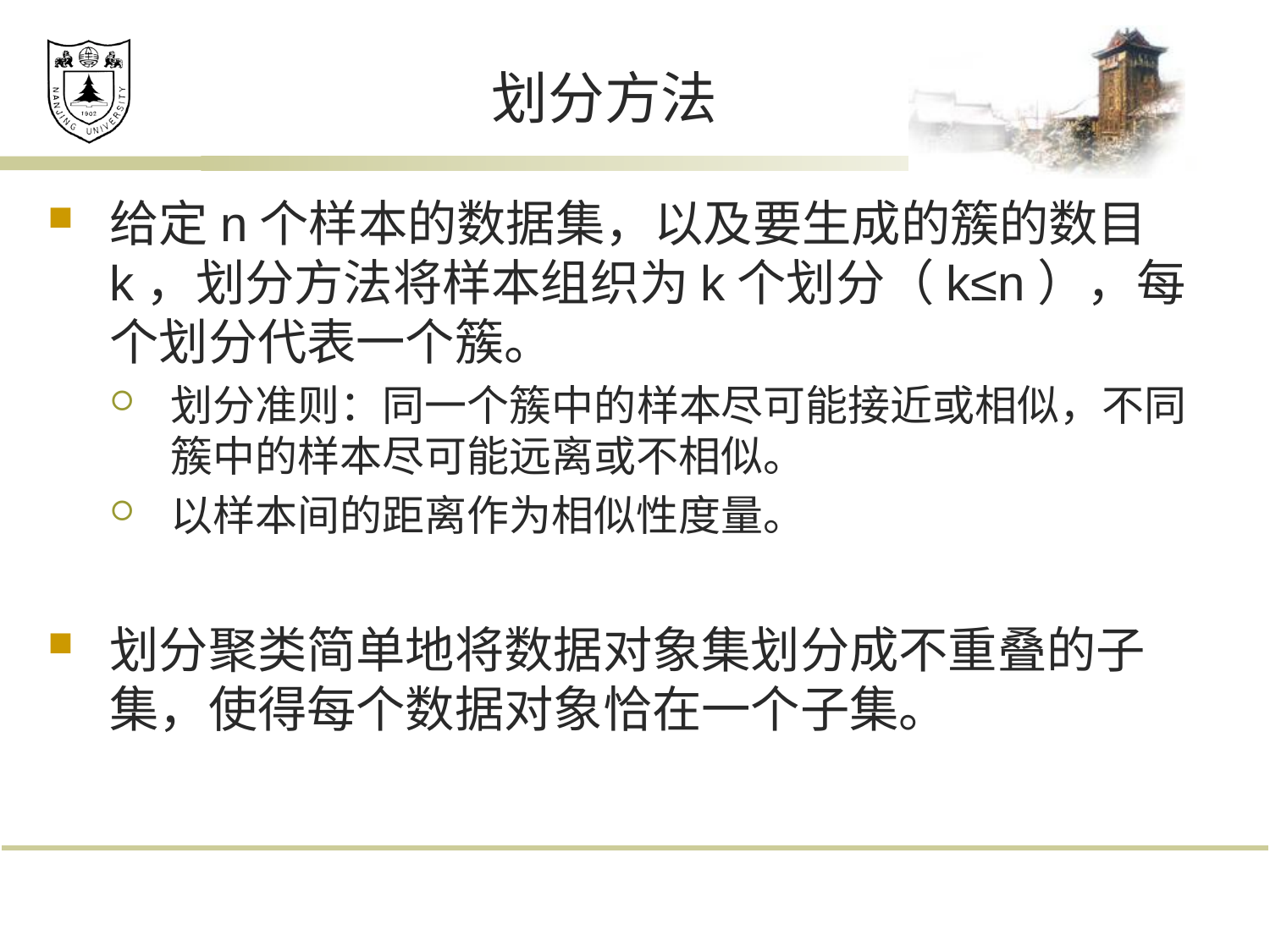

# 划分方法
给定n个样本的数据集，以及要生成的簇的数目k，划分方法将样本组织为k个划分（k≤n），每个划分代表一个簇。
划分准则：同一个簇中的样本尽可能接近或相似，不同簇中的样本尽可能远离或不相似。
以样本间的距离作为相似性度量。

划分聚类简单地将数据对象集划分成不重叠的子集，使得每个数据对象恰在一个子集。